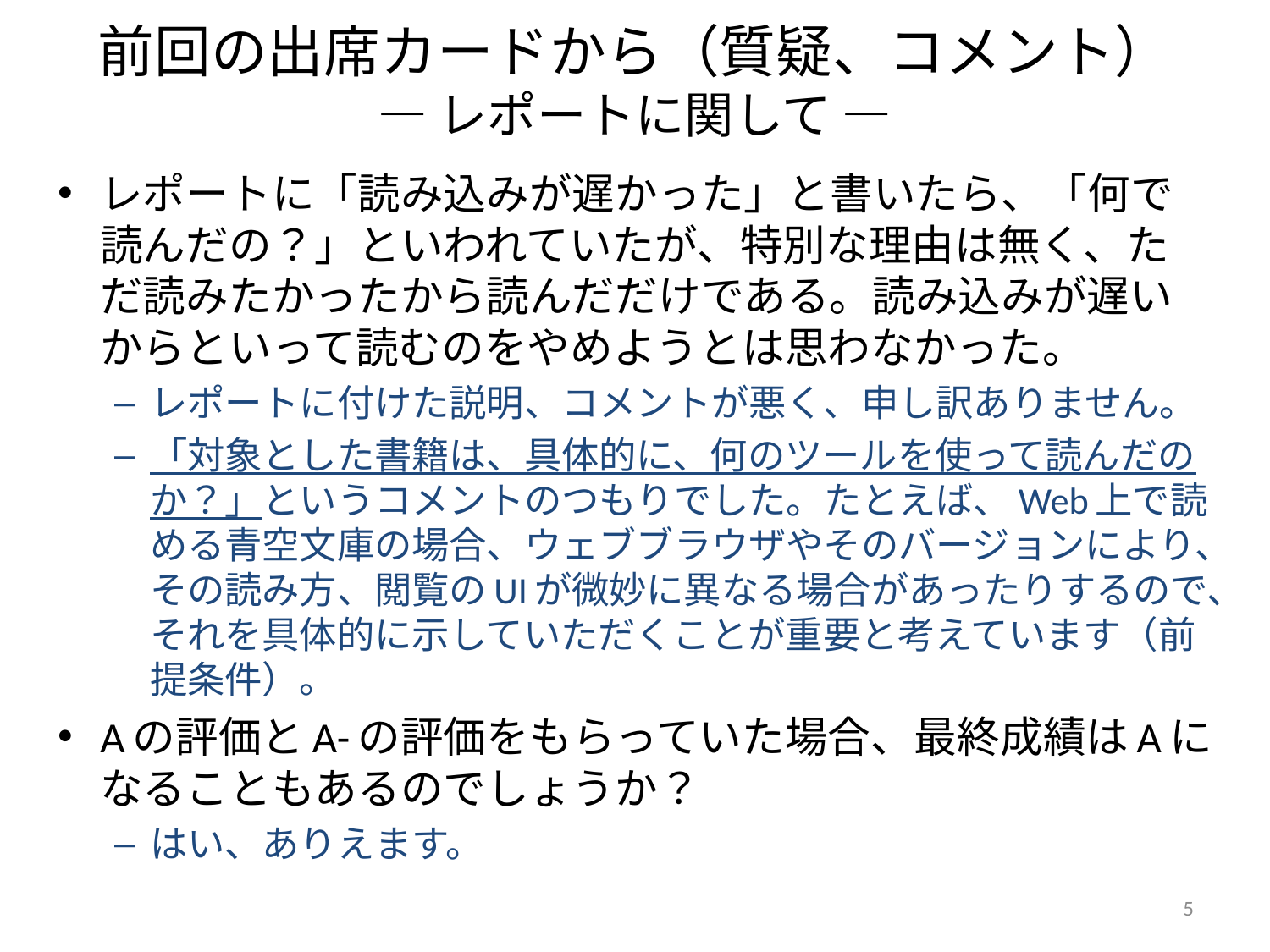

# 前回の出席カードから（質疑、コメント） ― レポートに関して ―
レポートに「読み込みが遅かった」と書いたら、「何で読んだの？」といわれていたが、特別な理由は無く、ただ読みたかったから読んだだけである。読み込みが遅いからといって読むのをやめようとは思わなかった。
レポートに付けた説明、コメントが悪く、申し訳ありません。
「対象とした書籍は、具体的に、何のツールを使って読んだのか？」というコメントのつもりでした。たとえば、Web上で読める青空文庫の場合、ウェブブラウザやそのバージョンにより、その読み方、閲覧のUIが微妙に異なる場合があったりするので、それを具体的に示していただくことが重要と考えています（前提条件）。
Aの評価とA-の評価をもらっていた場合、最終成績はAになることもあるのでしょうか？
はい、ありえます。
5